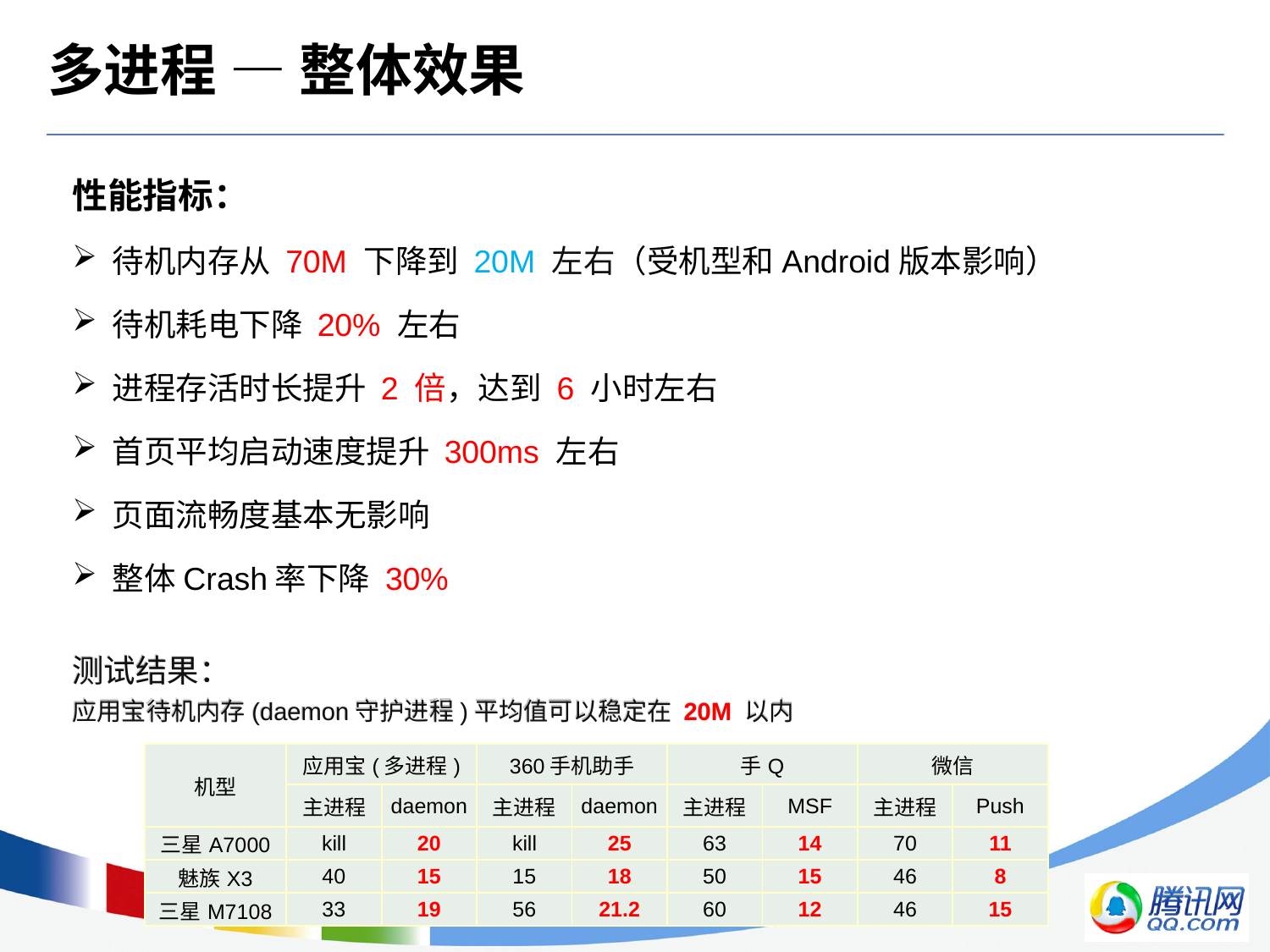

多进程 — 整体效果
性能指标：
待机内存从 70M 下降到 20M 左右（受机型和Android版本影响）
待机耗电下降 20% 左右
进程存活时长提升 2 倍，达到 6 小时左右
首页平均启动速度提升 300ms 左右
页面流畅度基本无影响
整体Crash率下降 30%
测试结果：
应用宝待机内存(daemon守护进程)平均值可以稳定在 20M 以内
| 机型 | 应用宝(多进程) |  | 360手机助手 |  | 手Q |  | 微信 |  |
| --- | --- | --- | --- | --- | --- | --- | --- | --- |
|  | 主进程 | daemon | 主进程 | daemon | 主进程 | MSF | 主进程 | Push |
| 三星A7000 | kill | 20 | kill | 25 | 63 | 14 | 70 | 11 |
| 魅族X3 | 40 | 15 | 15 | 18 | 50 | 15 | 46 | 8 |
| 三星M7108 | 33 | 19 | 56 | 21.2 | 60 | 12 | 46 | 15 |